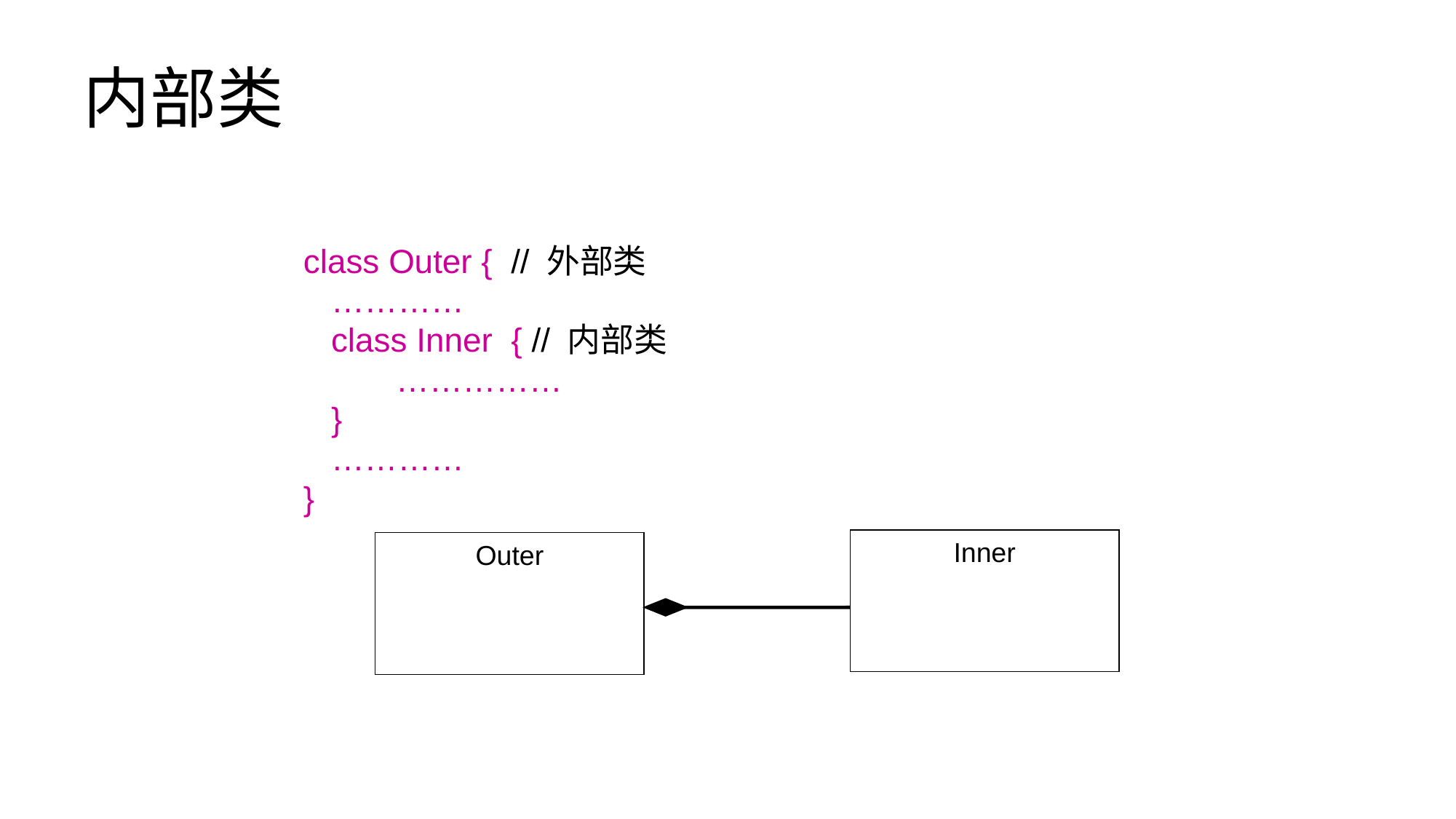

# 内部类

class Outer {  // 外部类
   …………
   class Inner  { // 内部类
          ……………
   }
   …………
}
Inner

Outer